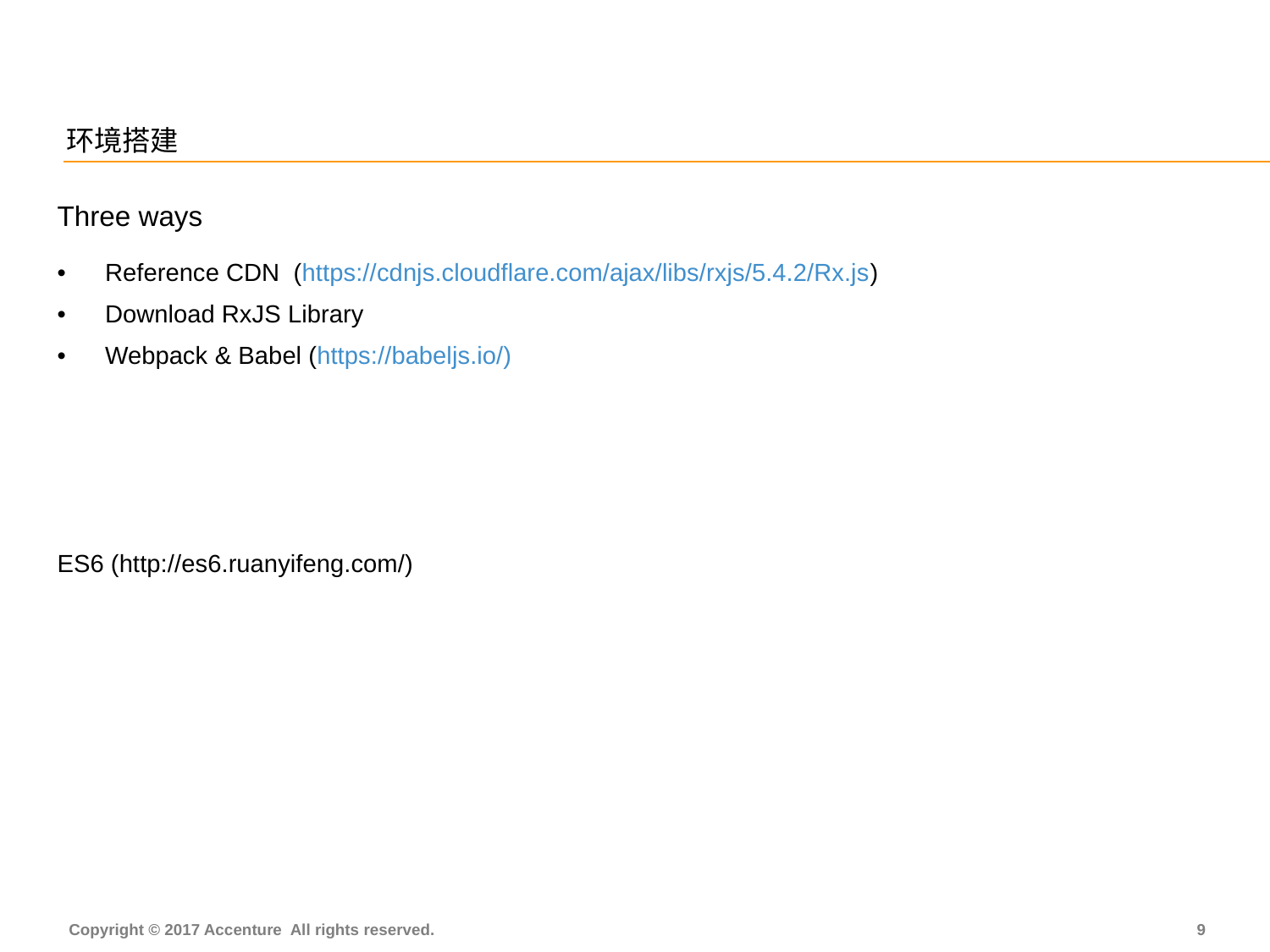

# 环境搭建
| Three ways |
| --- |
| Reference CDN (https://cdnjs.cloudflare.com/ajax/libs/rxjs/5.4.2/Rx.js) Download RxJS Library Webpack & Babel (https://babeljs.io/) ES6 (http://es6.ruanyifeng.com/) |
9
Copyright © 2017 Accenture  All rights reserved.